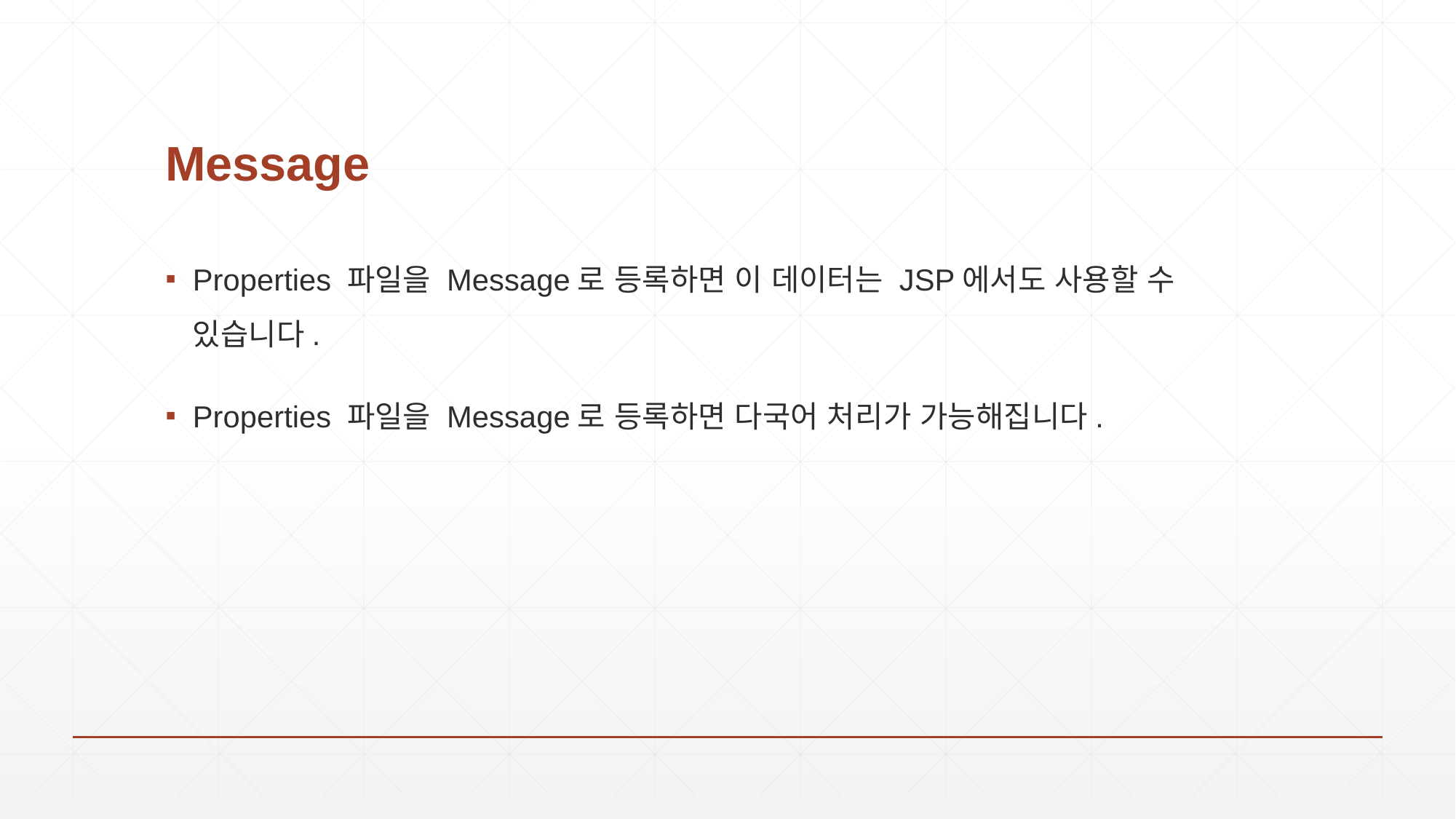

# Message
Properties 파일을 Message로 등록하면 이 데이터는 JSP에서도 사용할 수 있습니다.
Properties 파일을 Message로 등록하면 다국어 처리가 가능해집니다.